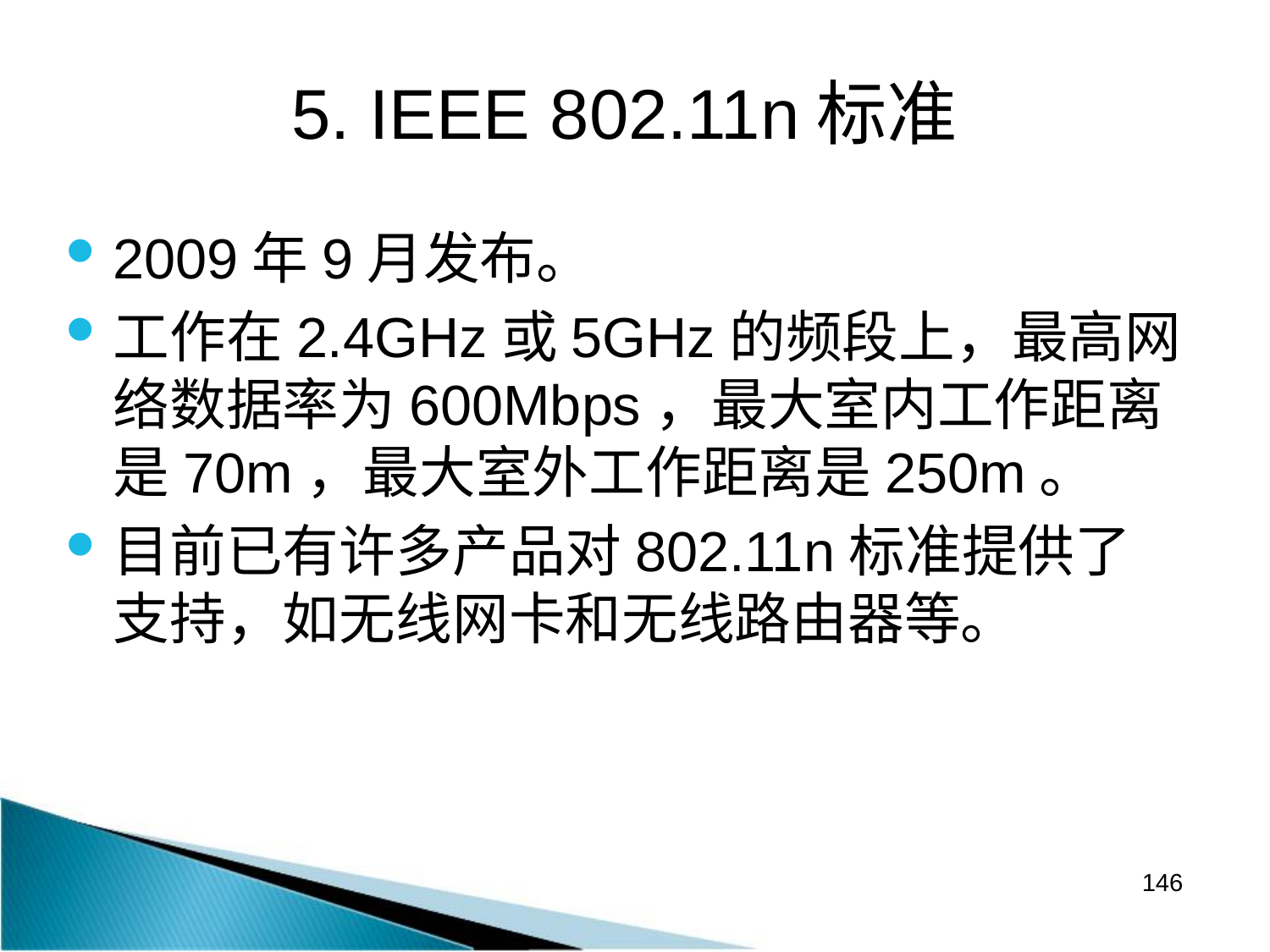

# 5. IEEE 802.11n标准
2009年9月发布。
工作在2.4GHz或5GHz的频段上，最高网络数据率为600Mbps，最大室内工作距离是70m，最大室外工作距离是250m。
目前已有许多产品对802.11n标准提供了支持，如无线网卡和无线路由器等。
146